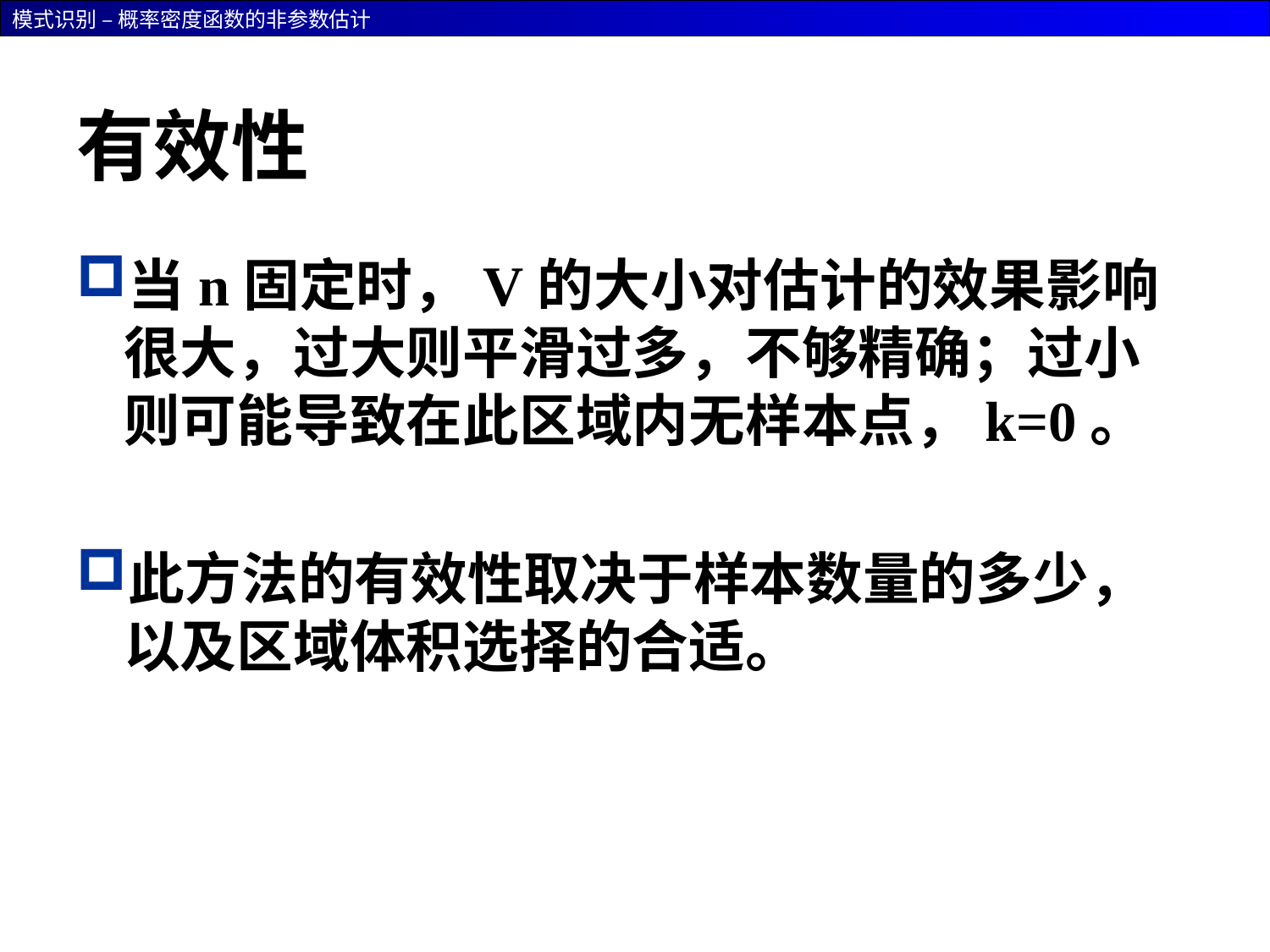

# 有效性
当n固定时，V的大小对估计的效果影响很大，过大则平滑过多，不够精确；过小则可能导致在此区域内无样本点，k=0。

此方法的有效性取决于样本数量的多少，以及区域体积选择的合适。